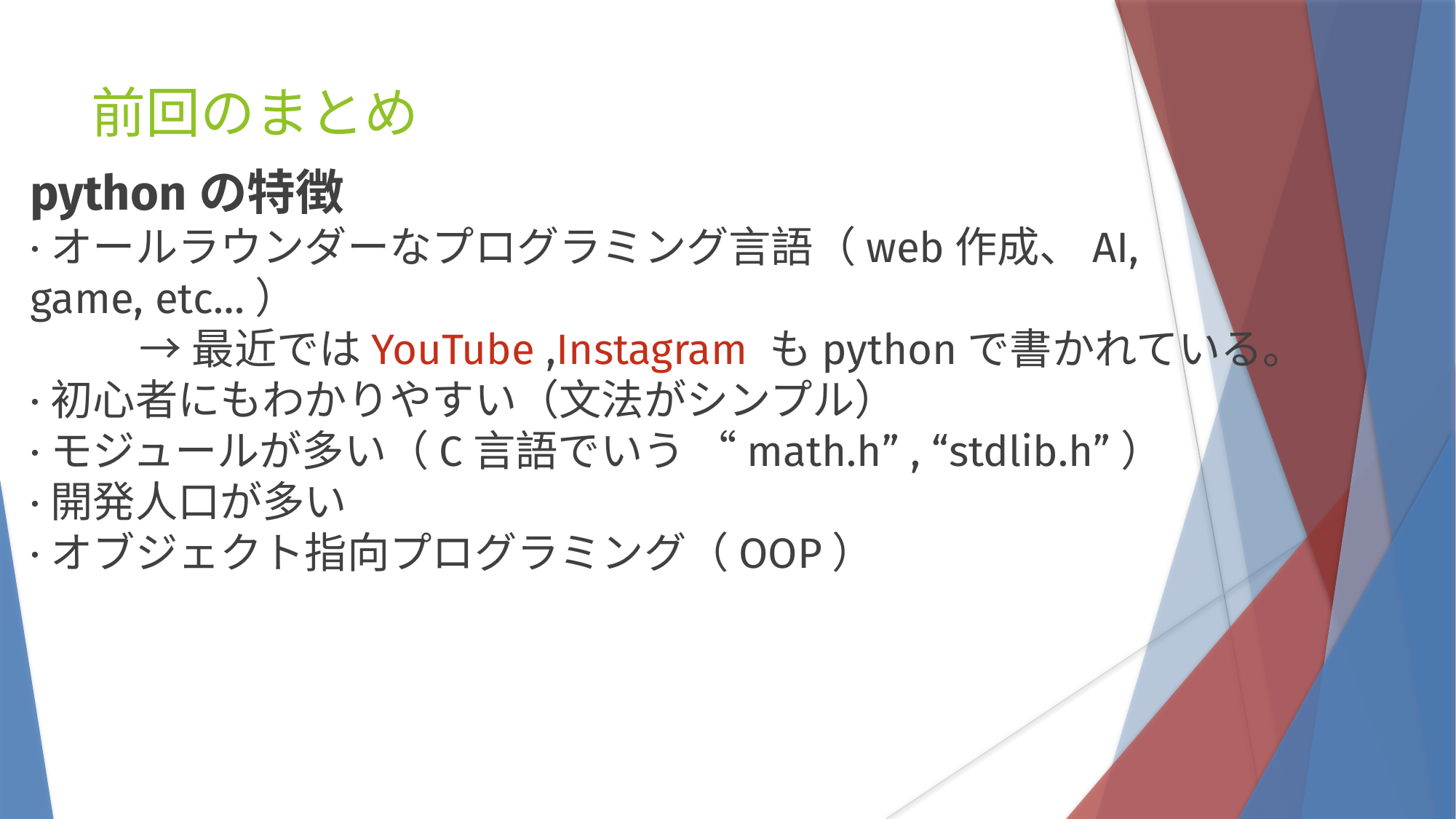

前回のまとめ
pythonの特徴
·オールラウンダーなプログラミング言語（web作成、AI,
game, etc…）
	→最近ではYouTube ,Instagram もpythonで書かれている。
·初心者にもわかりやすい（文法がシンプル）
·モジュールが多い（C言語でいう “math.h” , “stdlib.h”）
·開発人口が多い
·オブジェクト指向プログラミング（OOP）